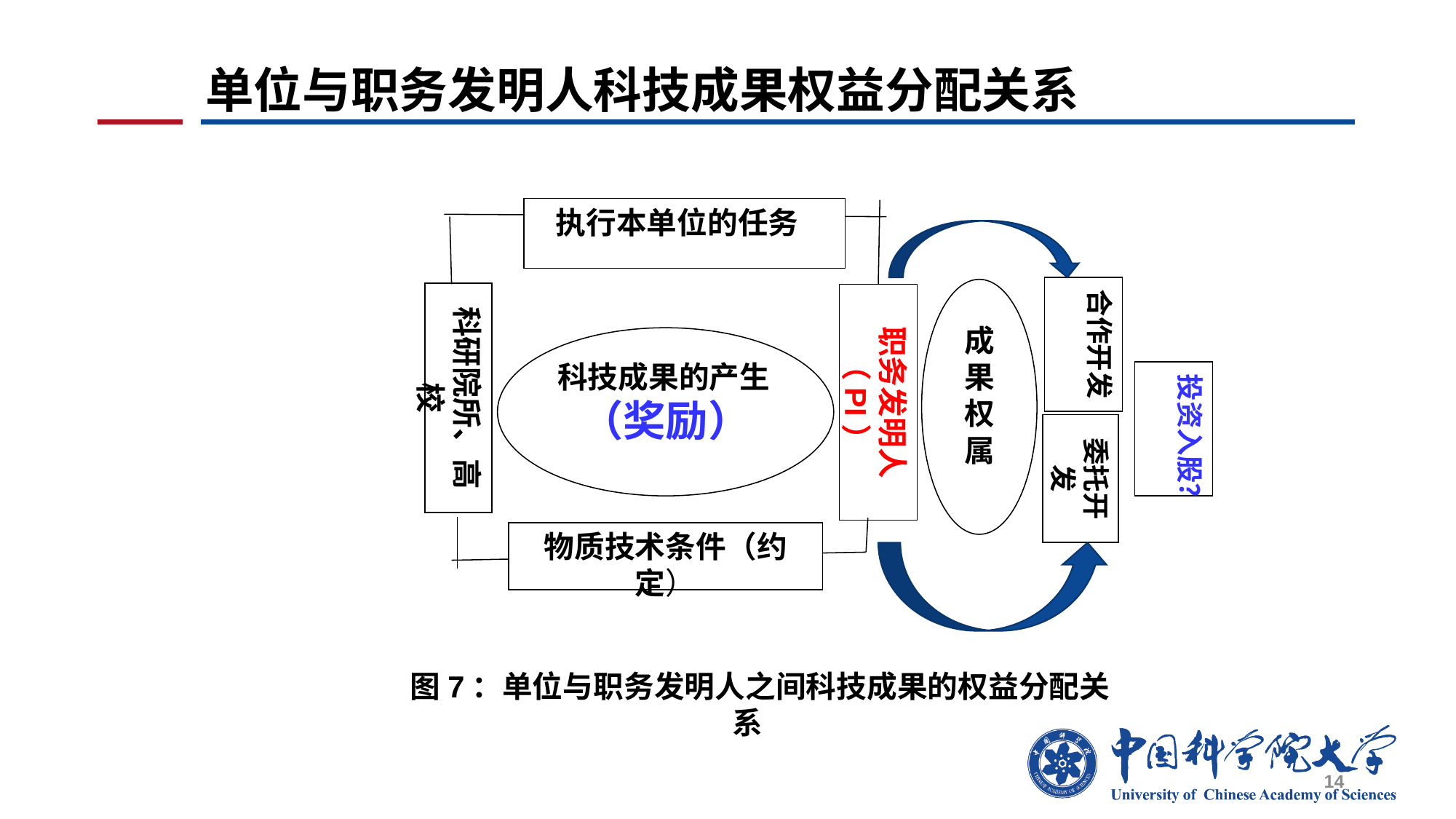

14

# 单位与职务发明人科技成果权益分配关系

  执行本单位的任务

合作开发
成
果
权
属

科研院所、高校
职务发明人（PI）

科技成果的产生
（奖励）

委托开发
物质技术条件（约定）

投资入股？
   图7：单位与职务发明人之间科技成果的权益分配关系